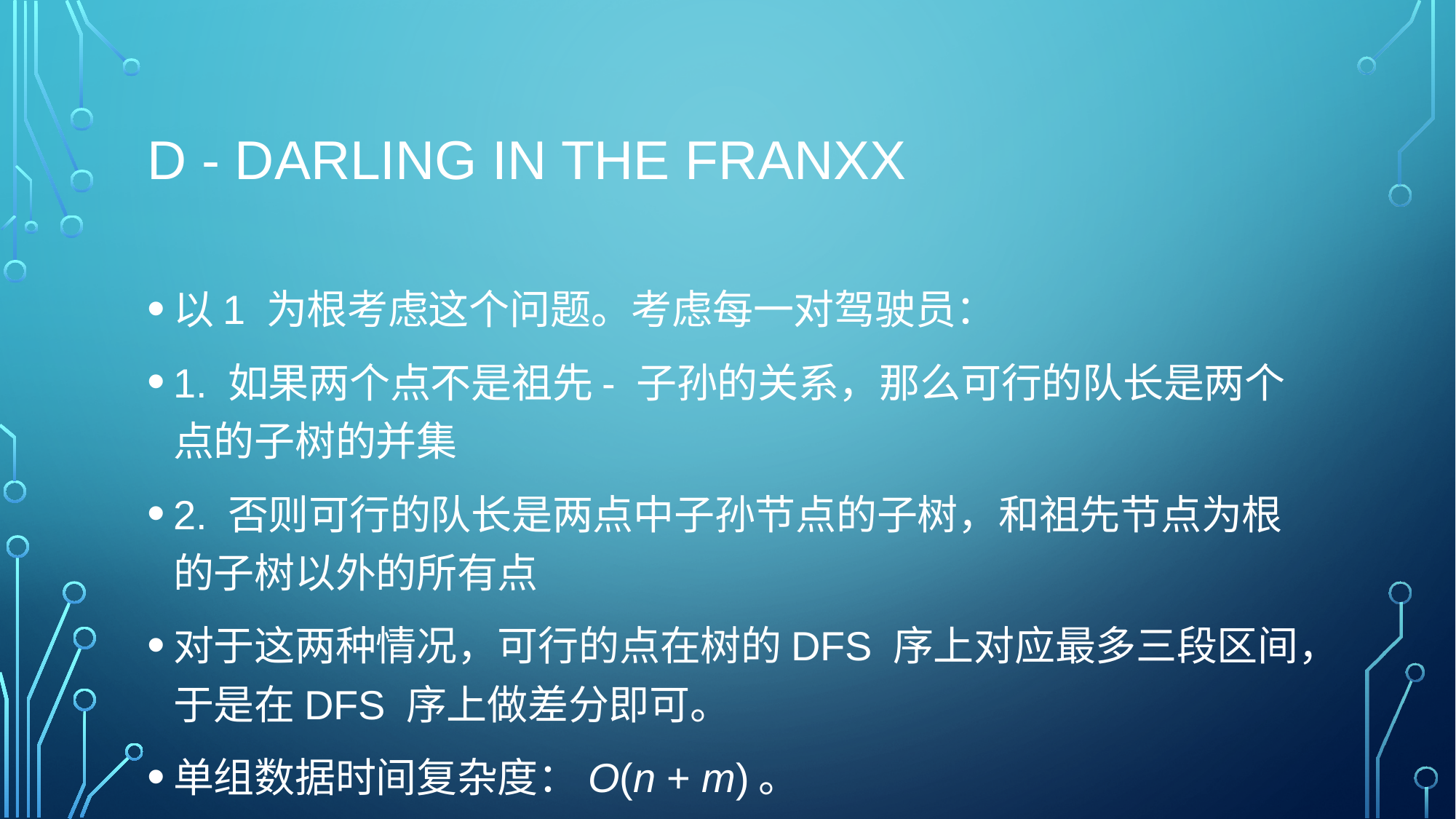

# D - Darling in the Franxx
以1 为根考虑这个问题。考虑每一对驾驶员：
1. 如果两个点不是祖先- 子孙的关系，那么可行的队长是两个点的子树的并集
2. 否则可行的队长是两点中子孙节点的子树，和祖先节点为根的子树以外的所有点
对于这两种情况，可行的点在树的DFS 序上对应最多三段区间，于是在DFS 序上做差分即可。
单组数据时间复杂度：O(n + m)。